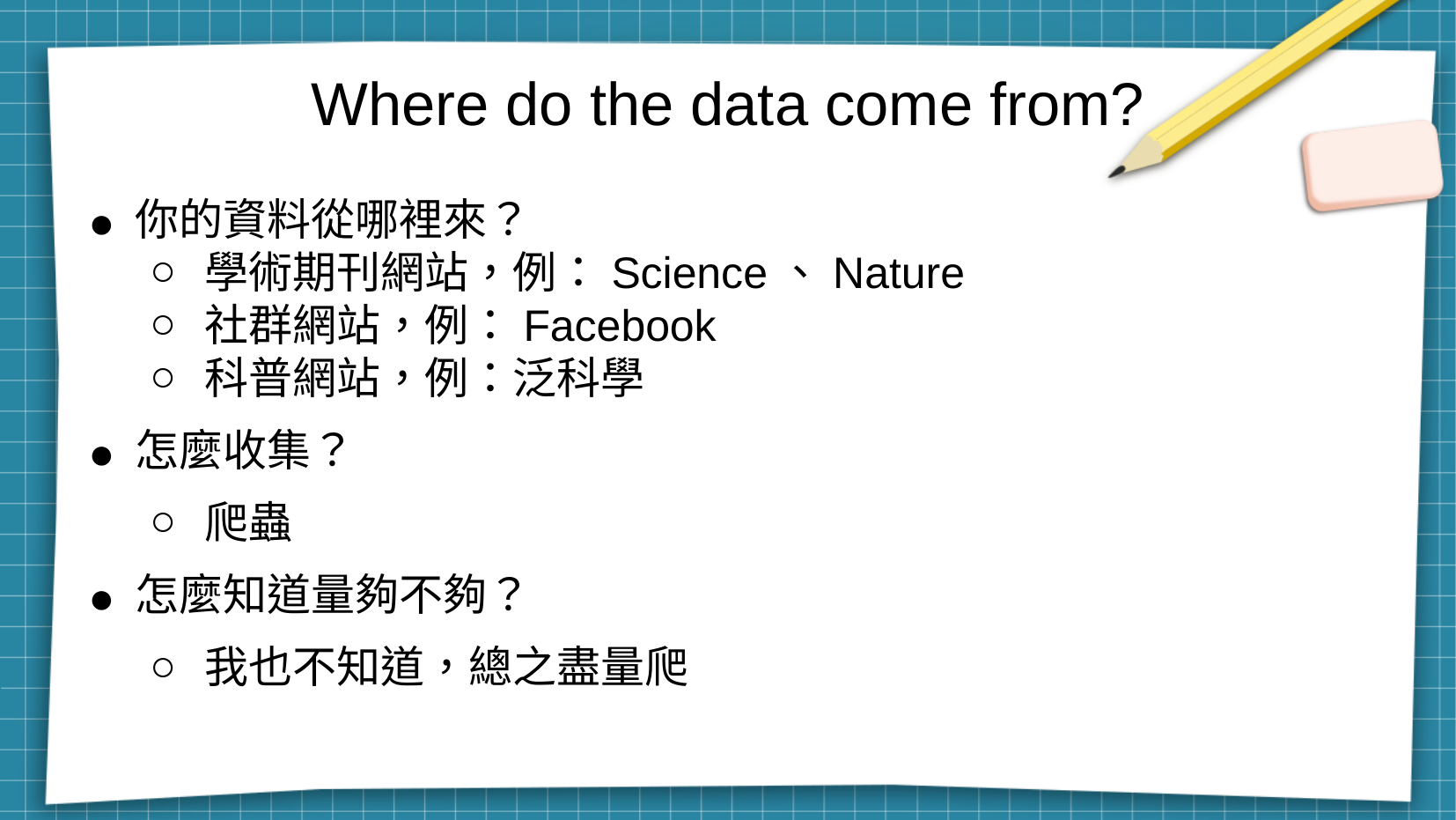

Where do the data come from?
你的資料從哪裡來？
學術期刊網站，例：Science、Nature
社群網站，例：Facebook
科普網站，例：泛科學
怎麼收集？
爬蟲
怎麼知道量夠不夠？
我也不知道，總之盡量爬